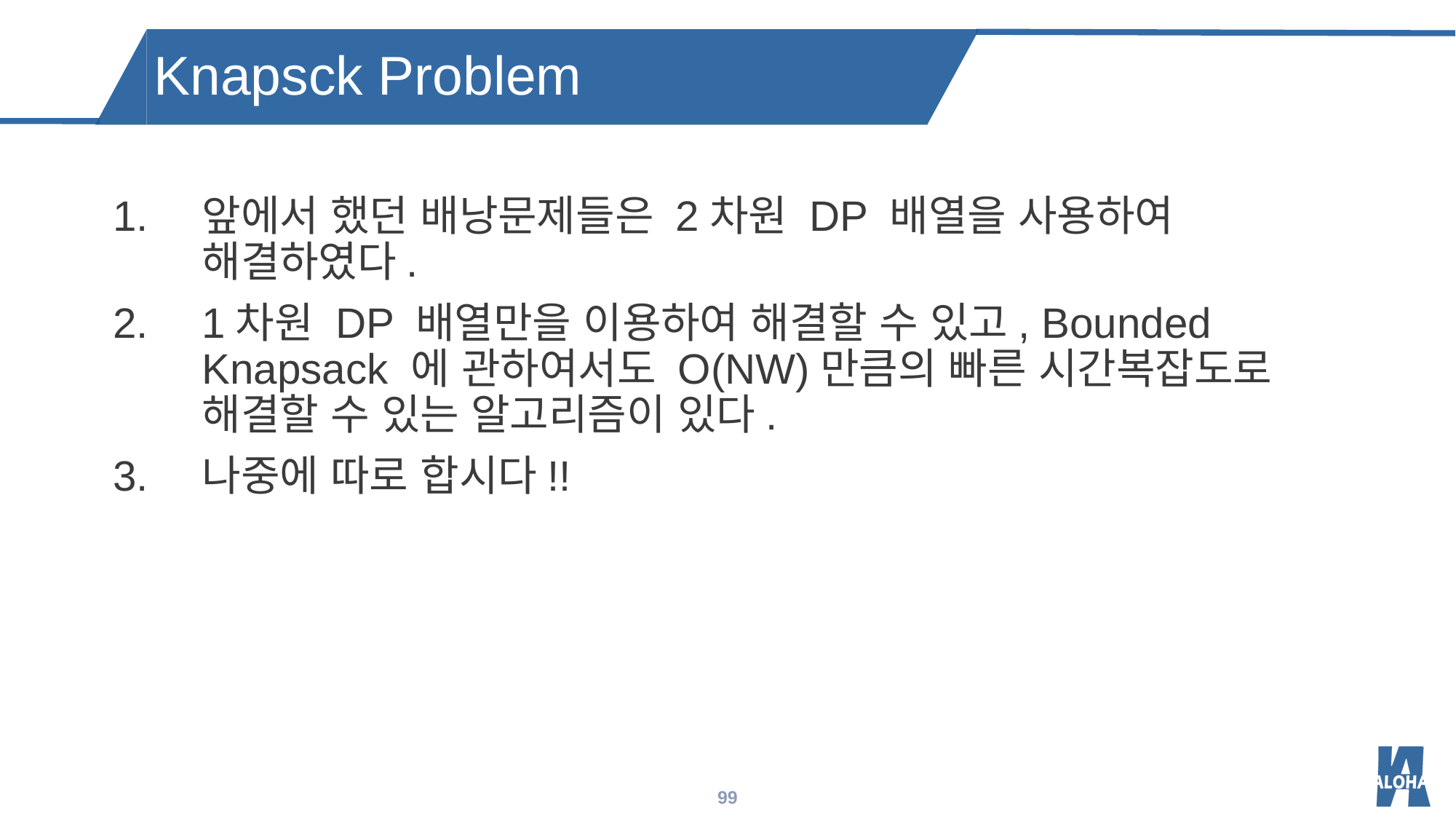

Knapsck Problem
앞에서 했던 배낭문제들은 2차원 DP 배열을 사용하여 해결하였다.
1차원 DP 배열만을 이용하여 해결할 수 있고, Bounded Knapsack 에 관하여서도 O(NW)만큼의 빠른 시간복잡도로 해결할 수 있는 알고리즘이 있다.
나중에 따로 합시다!!
99